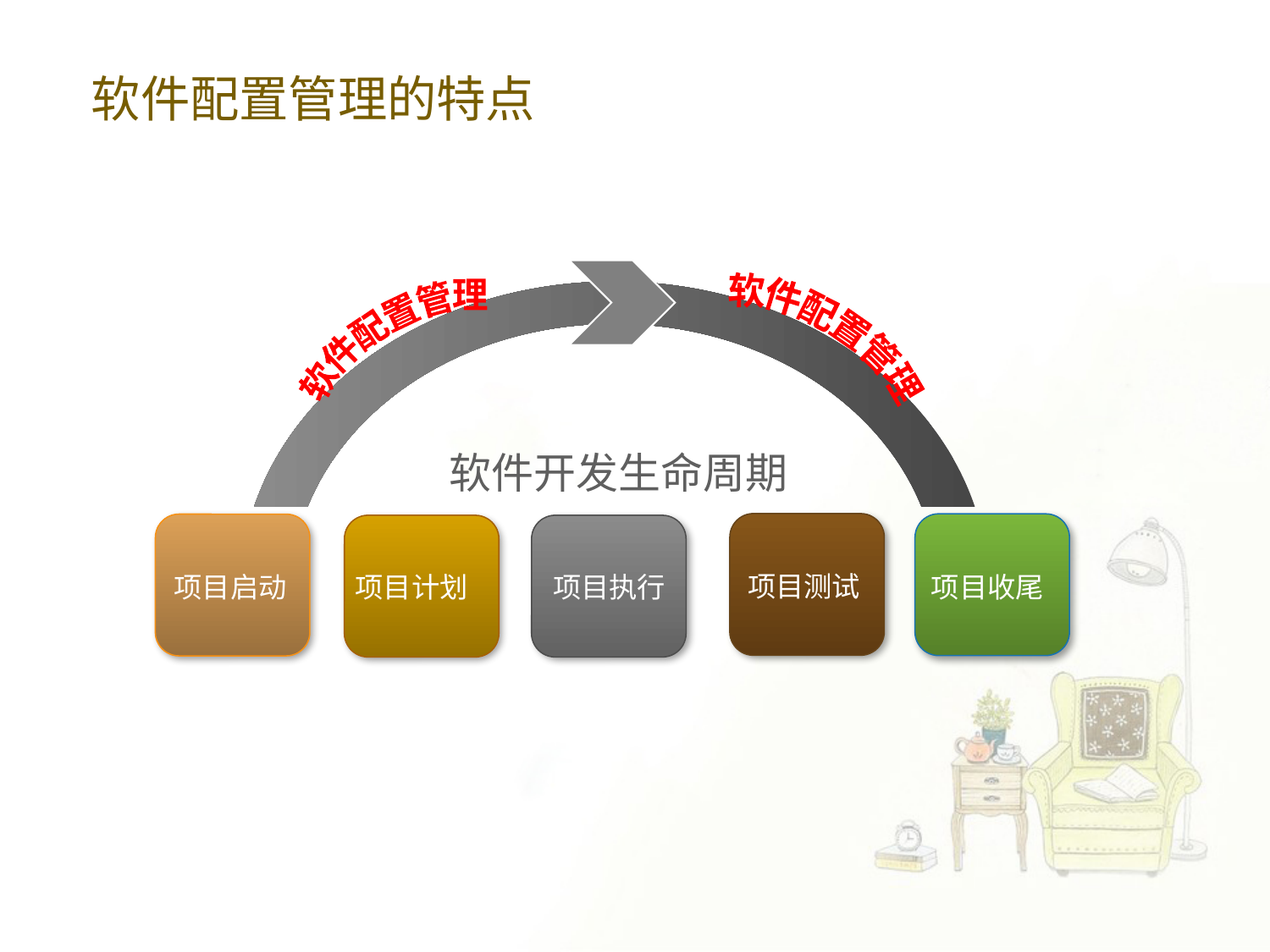

# 软件配置管理的特点

软件配置管理
软件配置管理
软件开发生命周期

项目测试
项目启动
项目计划
项目执行
项目收尾